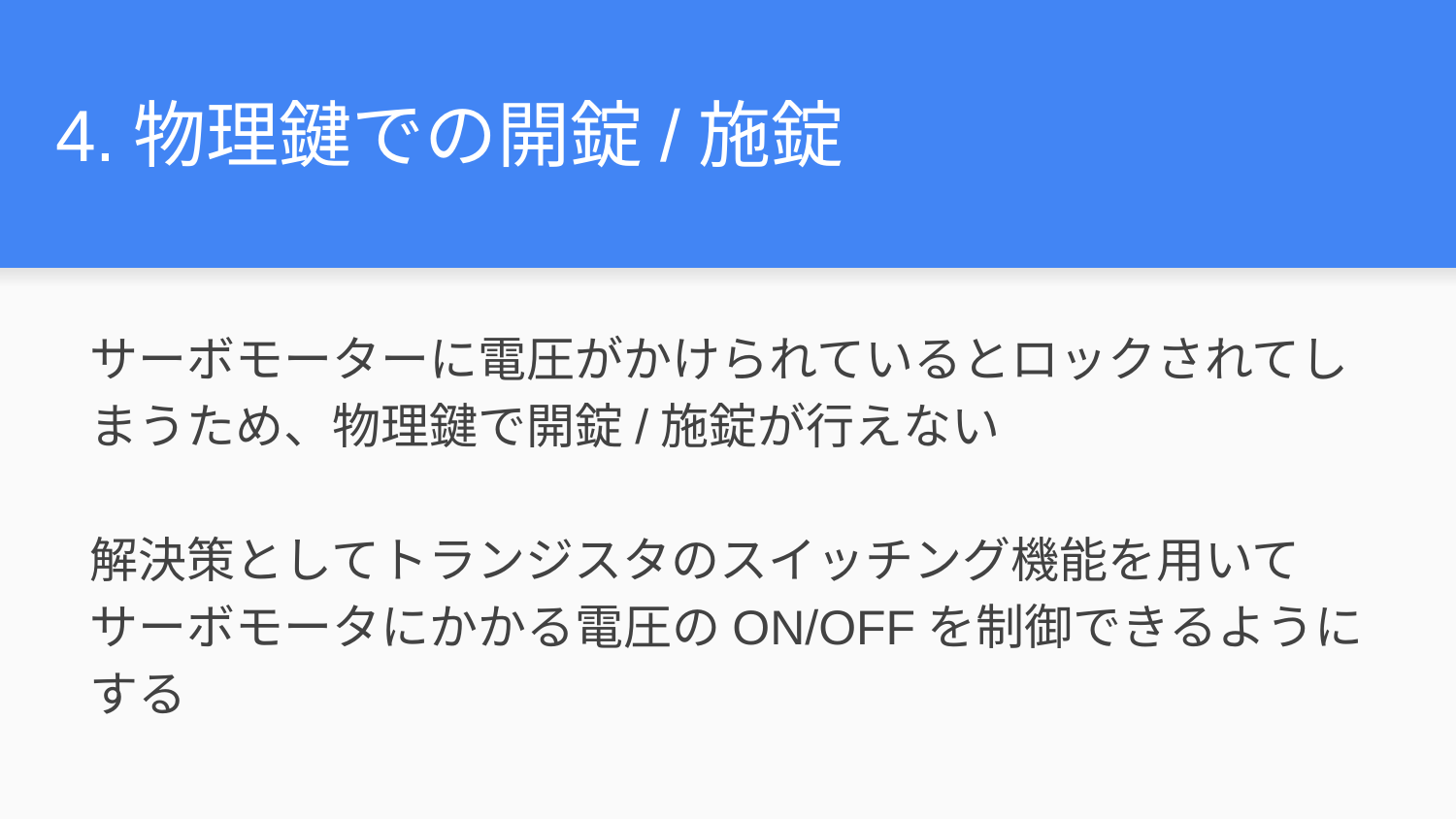

# 4.物理鍵での開錠/施錠
サーボモーターに電圧がかけられているとロックされてしまうため、物理鍵で開錠/施錠が行えない

解決策としてトランジスタのスイッチング機能を用いて
サーボモータにかかる電圧のON/OFFを制御できるようにする